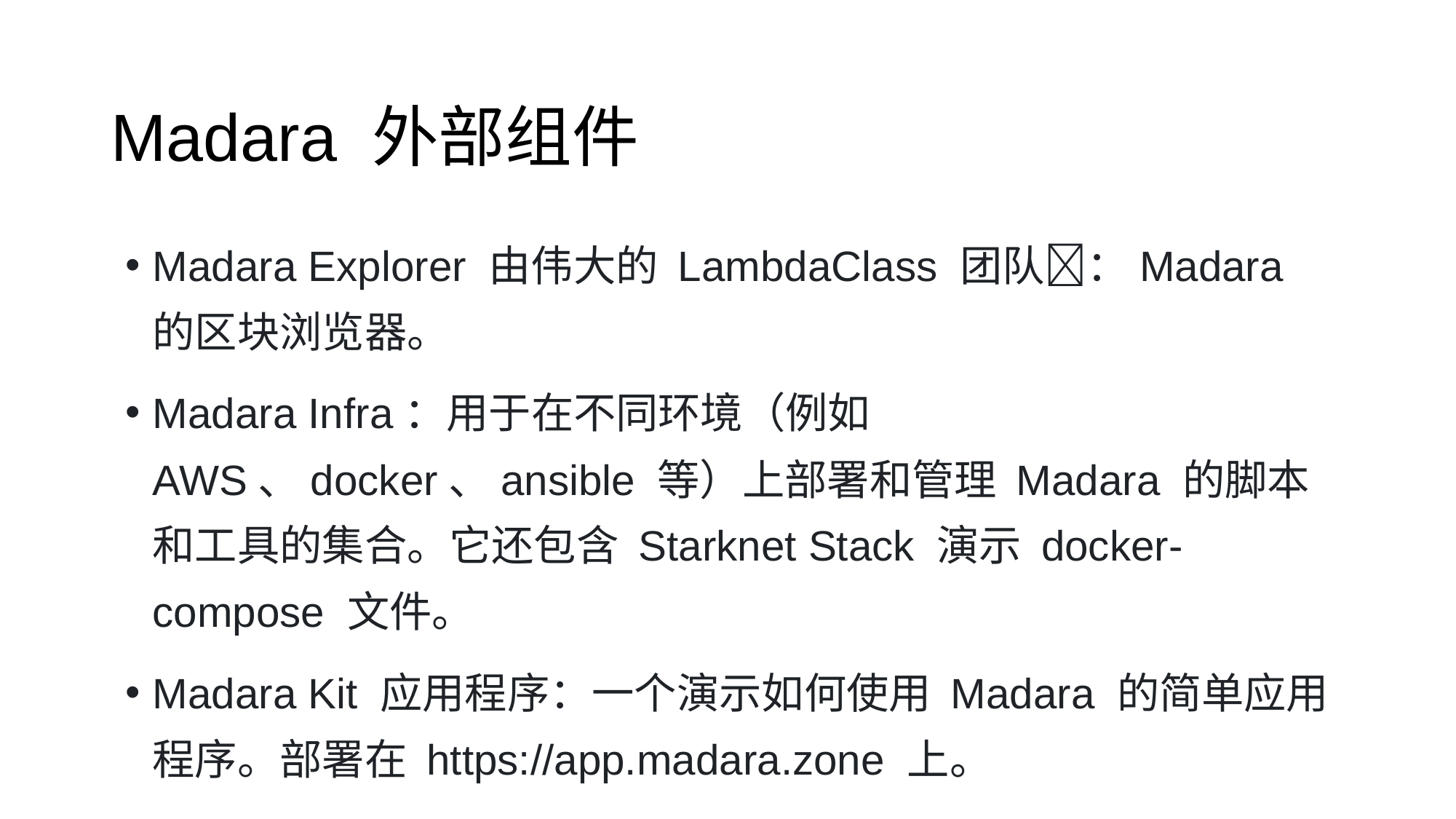

# Madara 外部组件
Madara Explorer 由伟大的 LambdaClass 团队🫶：Madara 的区块浏览器。
Madara Infra：用于在不同环境（例如 AWS、docker、ansible 等）上部署和管理 Madara 的脚本和工具的集合。它还包含 Starknet Stack 演示 docker-compose 文件。
Madara Kit 应用程序：一个演示如何使用 Madara 的简单应用程序。部署在 https://app.madara.zone 上。
Madara Docsite：Madara 文档网站的源代码。部署在 https://docs.madara.zone 上。
Madara Tsukuyomi：Madara 桌面应用程序的源代码。一个友好的 GUI，用于启动 Madara 节点并与其交互。
应用程序链模板：一个随时可用的模板，可让您轻松启动应用程序链。